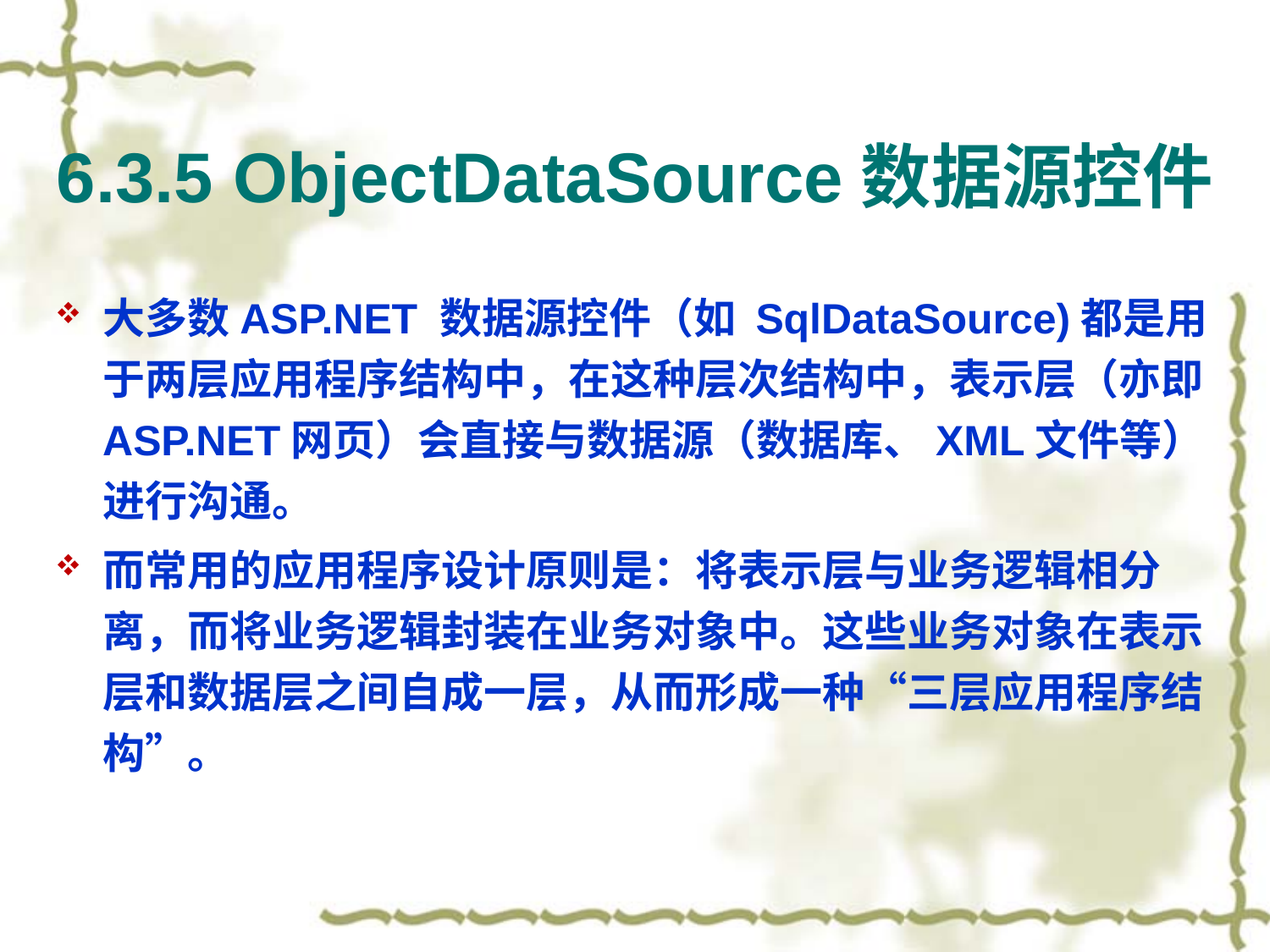

# 6.3.5 ObjectDataSource数据源控件
大多数ASP.NET 数据源控件（如 SqlDataSource)都是用于两层应用程序结构中，在这种层次结构中，表示层（亦即ASP.NET网页）会直接与数据源（数据库、XML文件等）进行沟通。
而常用的应用程序设计原则是：将表示层与业务逻辑相分离，而将业务逻辑封装在业务对象中。这些业务对象在表示层和数据层之间自成一层，从而形成一种“三层应用程序结构”。